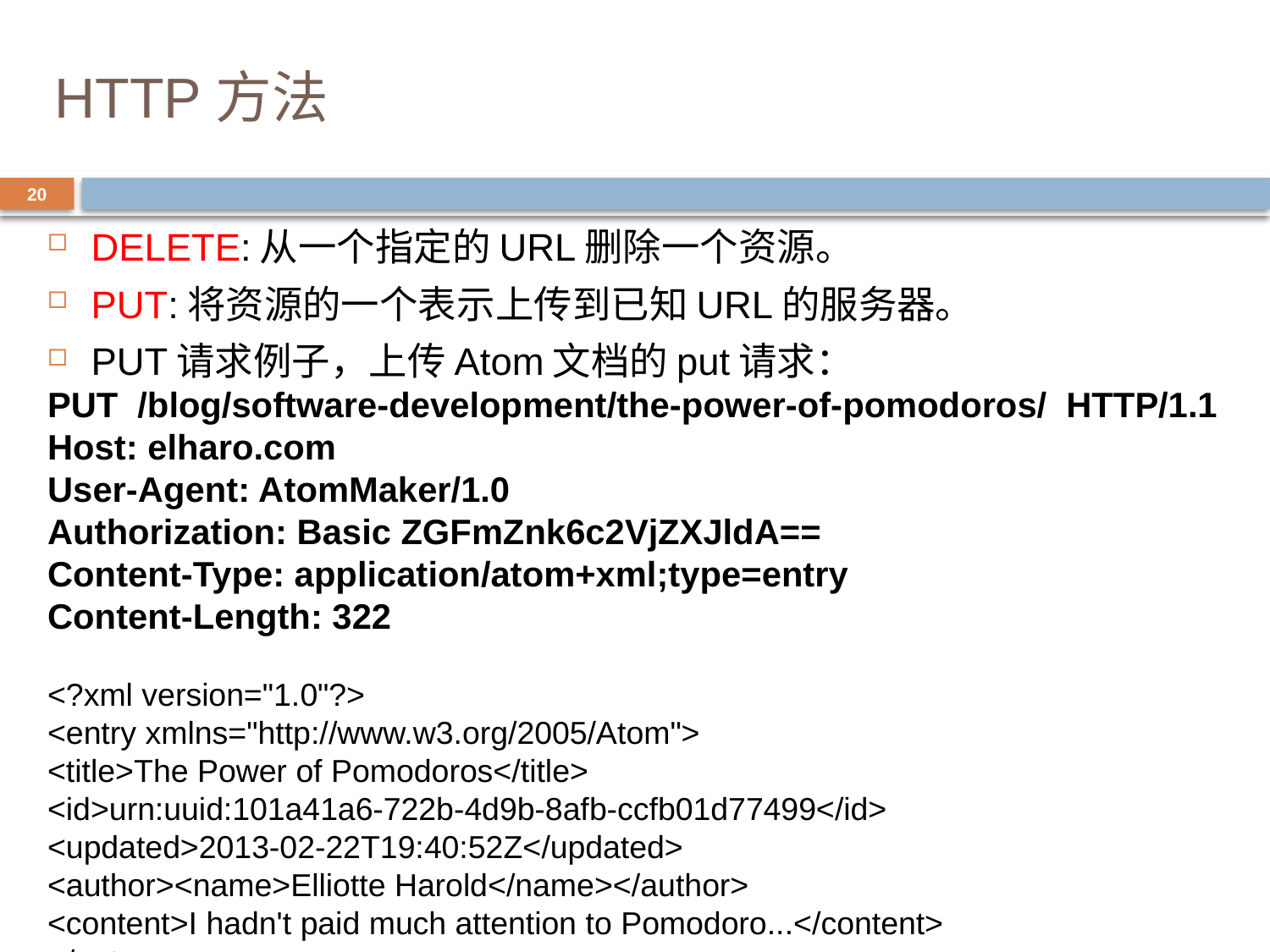

# HTTP方法
20
DELETE:从一个指定的URL删除一个资源。
PUT:将资源的一个表示上传到已知URL的服务器。
PUT请求例子，上传Atom文档的put请求：
PUT  /blog/software-development/the-power-of-pomodoros/  HTTP/1.1
Host: elharo.com
User-Agent: AtomMaker/1.0
Authorization: Basic ZGFmZnk6c2VjZXJldA==
Content-Type: application/atom+xml;type=entry
Content-Length: 322

<?xml version="1.0"?>
<entry xmlns="http://www.w3.org/2005/Atom">
<title>The Power of Pomodoros</title>
<id>urn:uuid:101a41a6-722b-4d9b-8afb-ccfb01d77499</id>
<updated>2013-02-22T19:40:52Z</updated>
<author><name>Elliotte Harold</name></author>
<content>I hadn't paid much attention to Pomodoro...</content>
</entry>